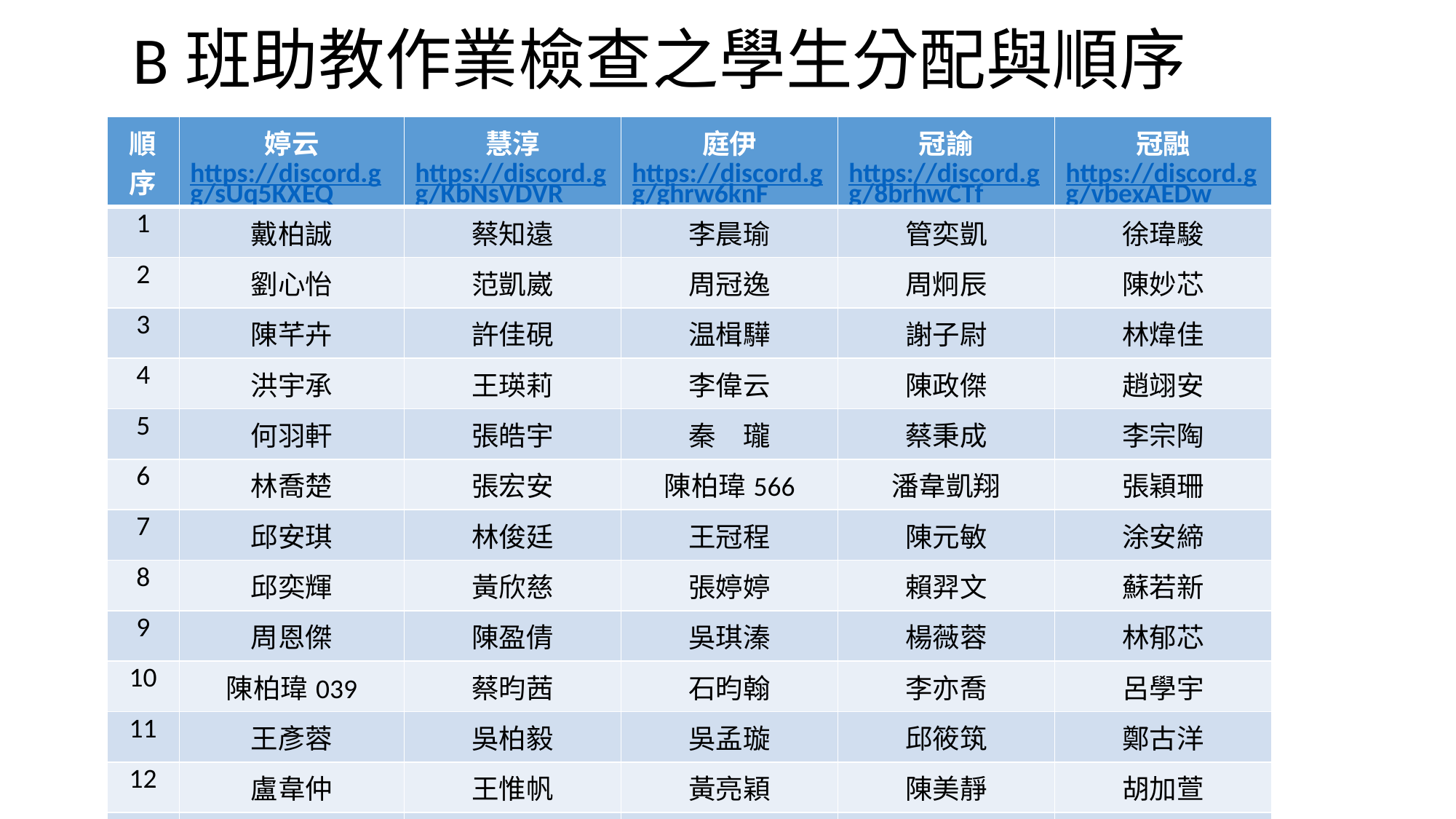

# B班助教作業檢查之學生分配與順序
| 順序 | 婷云 https://discord.gg/sUq5KXEQ | 慧淳 https://discord.gg/KbNsVDVR | 庭伊 https://discord.gg/ghrw6knF | 冠諭 https://discord.gg/8brhwCTf | 冠融 https://discord.gg/vbexAEDw |
| --- | --- | --- | --- | --- | --- |
| 1 | 戴柏誠 | 蔡知遠 | 李晨瑜 | 管奕凱 | 徐瑋駿 |
| 2 | 劉心怡 | 范凱崴 | 周冠逸 | 周炯辰 | 陳妙芯 |
| 3 | 陳芊卉 | 許佳硯 | 温楫驊 | 謝子尉 | 林煒佳 |
| 4 | 洪宇承 | 王瑛莉 | 李偉云 | 陳政傑 | 趙翊安 |
| 5 | 何羽軒 | 張皓宇 | 秦　瓏 | 蔡秉成 | 李宗陶 |
| 6 | 林喬楚 | 張宏安 | 陳柏瑋566 | 潘韋凱翔 | 張穎珊 |
| 7 | 邱安琪 | 林俊廷 | 王冠程 | 陳元敏 | 涂安締 |
| 8 | 邱奕輝 | 黃欣慈 | 張婷婷 | 賴羿文 | 蘇若新 |
| 9 | 周恩傑 | 陳盈倩 | 吳琪溱 | 楊薇蓉 | 林郁芯 |
| 10 | 陳柏瑋039 | 蔡昀茜 | 石昀翰 | 李亦喬 | 呂學宇 |
| 11 | 王彥蓉 | 吳柏毅 | 吳孟璇 | 邱筱筑 | 鄭古洋 |
| 12 | 盧韋仲 | 王惟帆 | 黃亮穎 | 陳美靜 | 胡加萱 |
| 13 | 柯韋豪 | 蔡承紘 | 鄧同恩 | 張廷宇 | 吳亦鴻 |